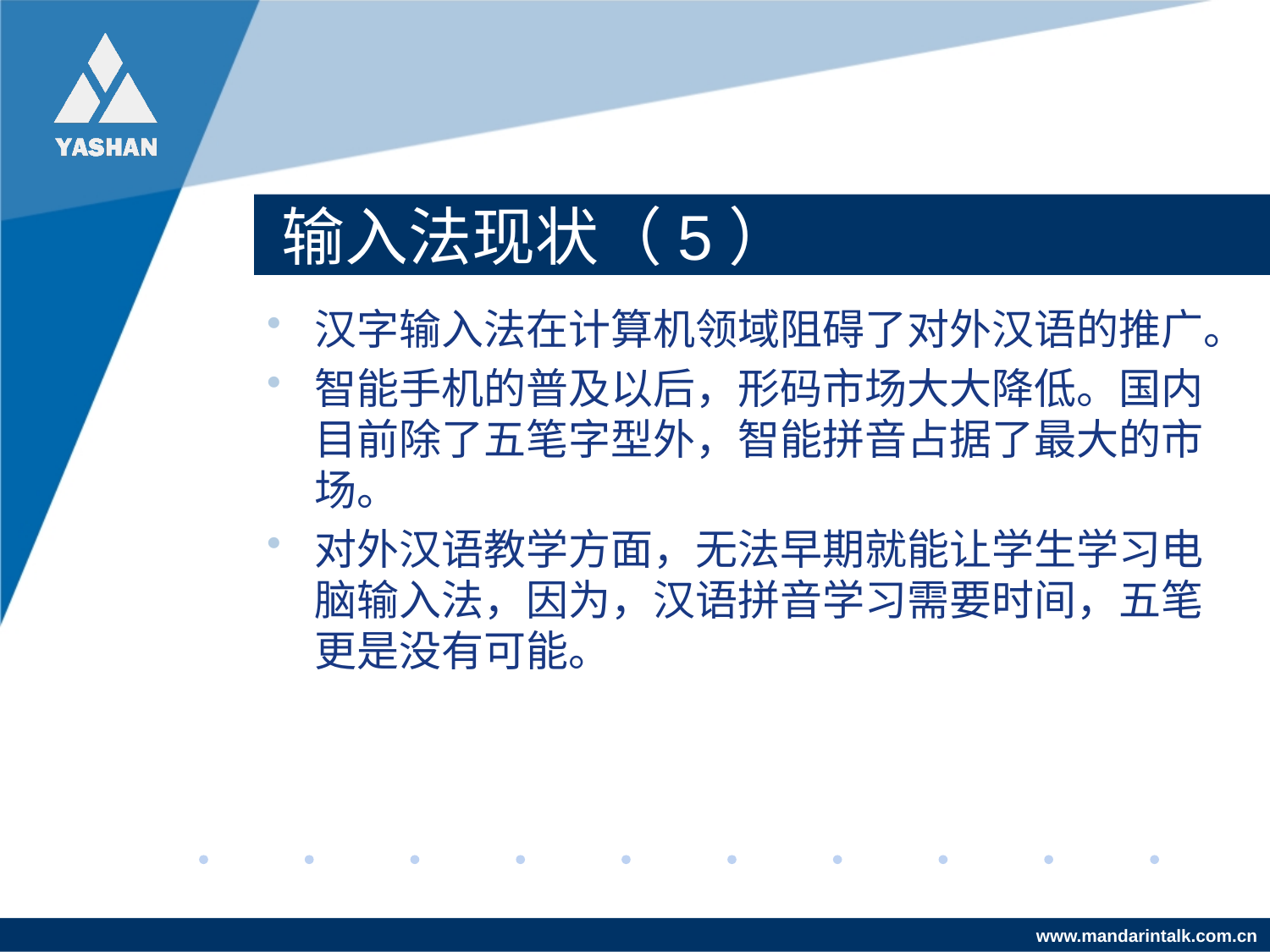

# 输入法现状（5）
汉字输入法在计算机领域阻碍了对外汉语的推广。
智能手机的普及以后，形码市场大大降低。国内目前除了五笔字型外，智能拼音占据了最大的市场。
对外汉语教学方面，无法早期就能让学生学习电脑输入法，因为，汉语拼音学习需要时间，五笔更是没有可能。